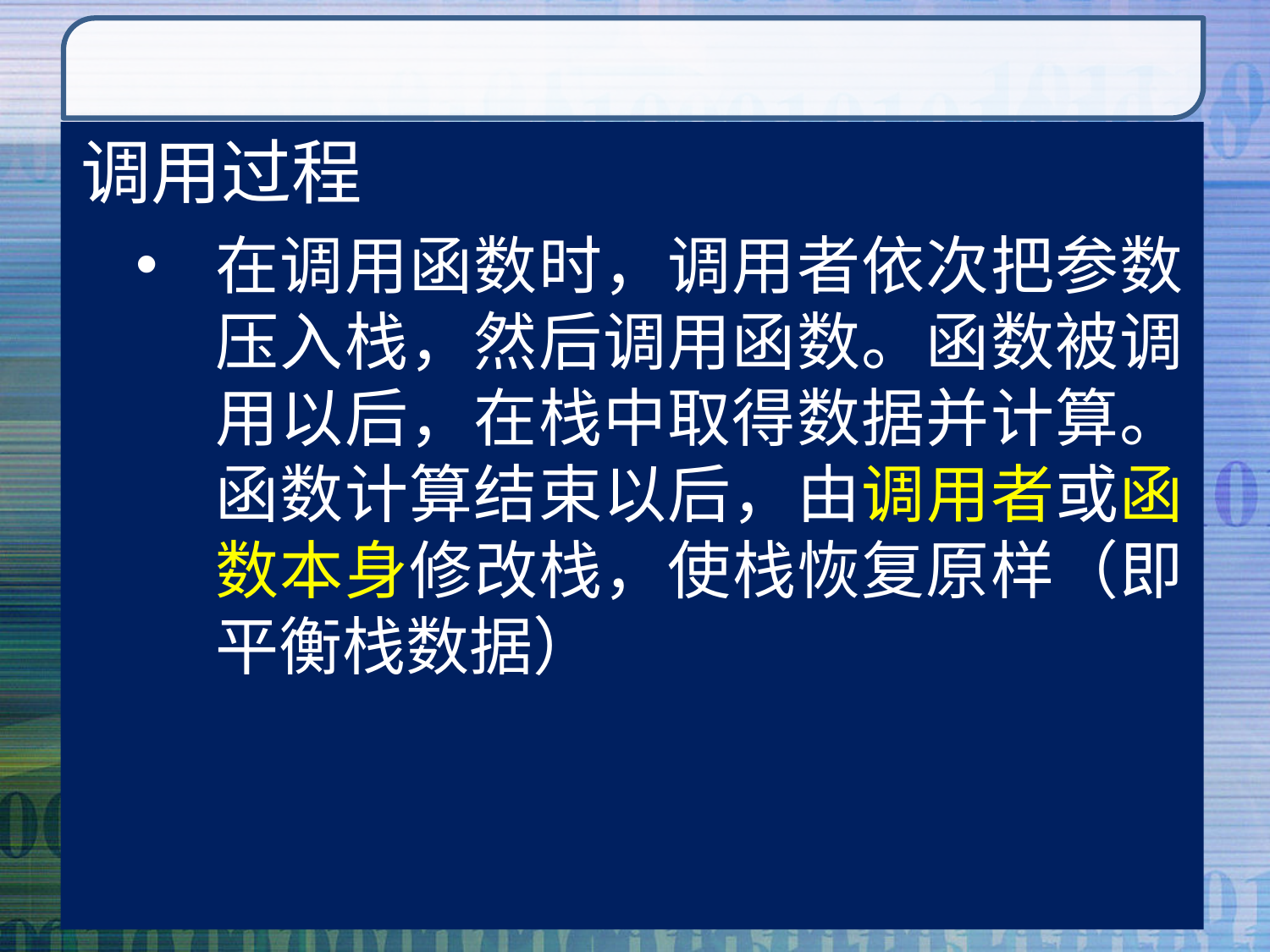

#
调用过程
在调用函数时，调用者依次把参数压入栈，然后调用函数。函数被调用以后，在栈中取得数据并计算。函数计算结束以后，由调用者或函数本身修改栈，使栈恢复原样（即平衡栈数据）